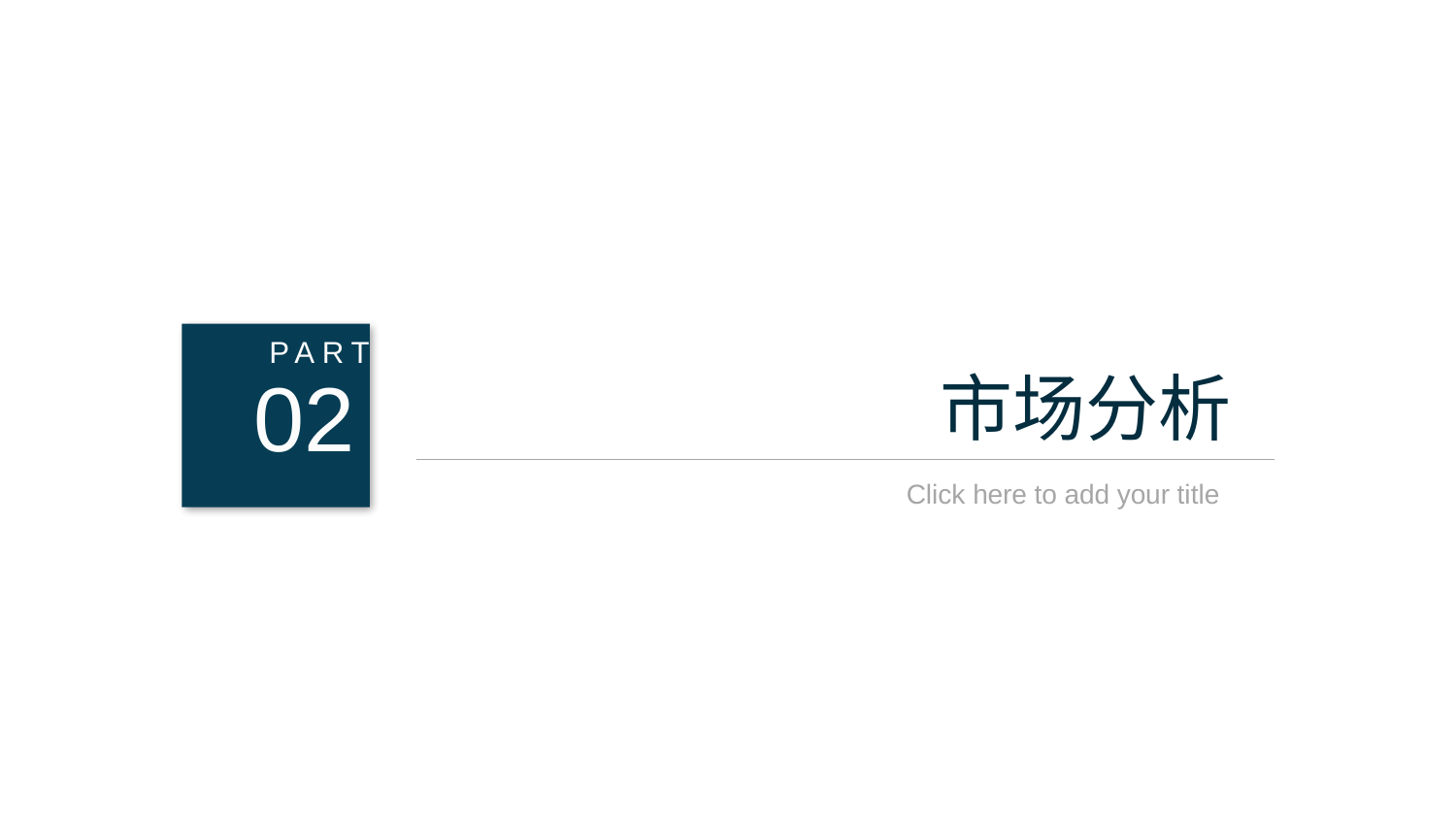

02
PART
市场分析
Click here to add your title